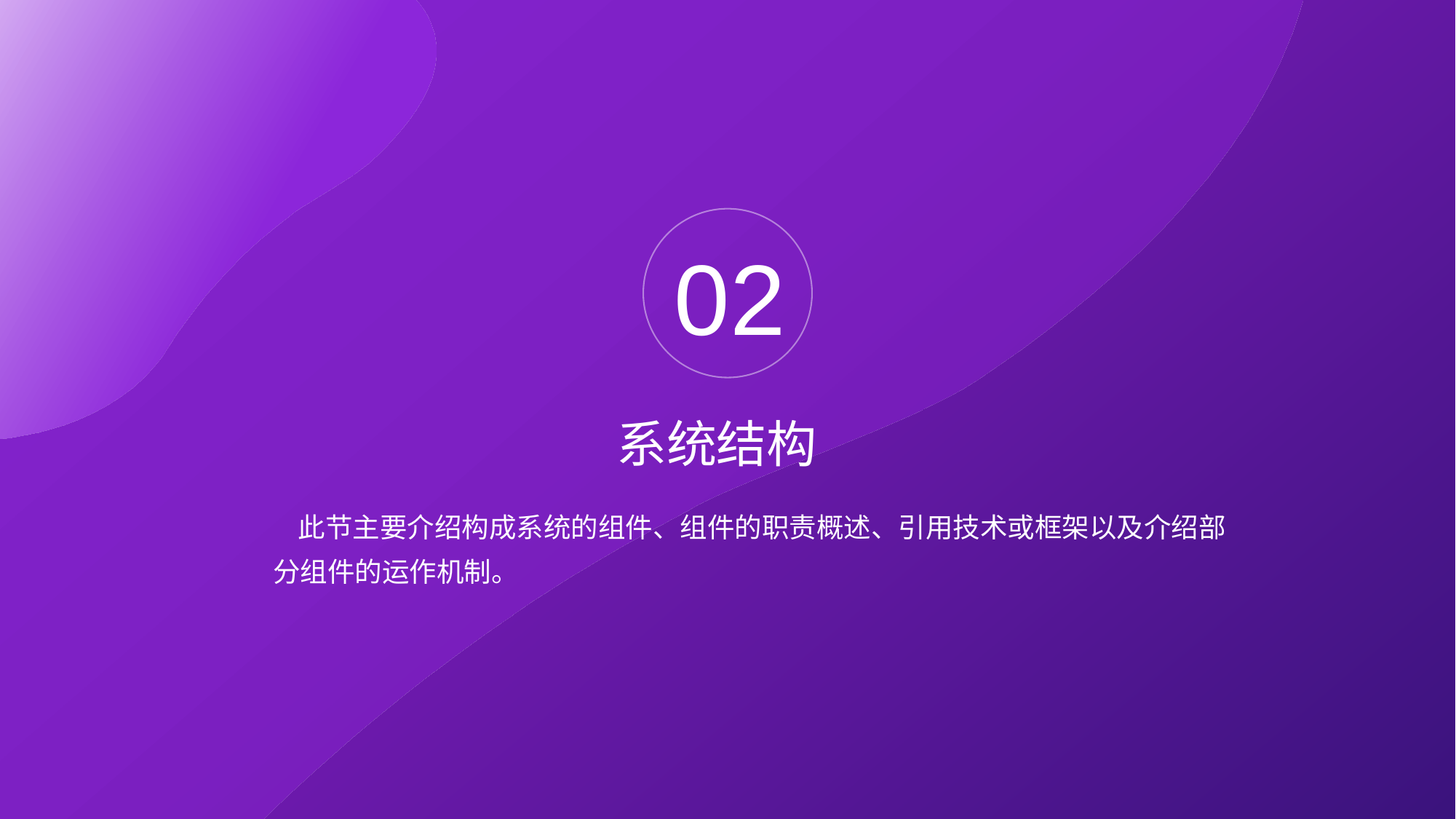

02
# 系统结构
   此节主要介绍构成系统的组件、组件的职责概述、引用技术或框架以及介绍部
分组件的运作机制。